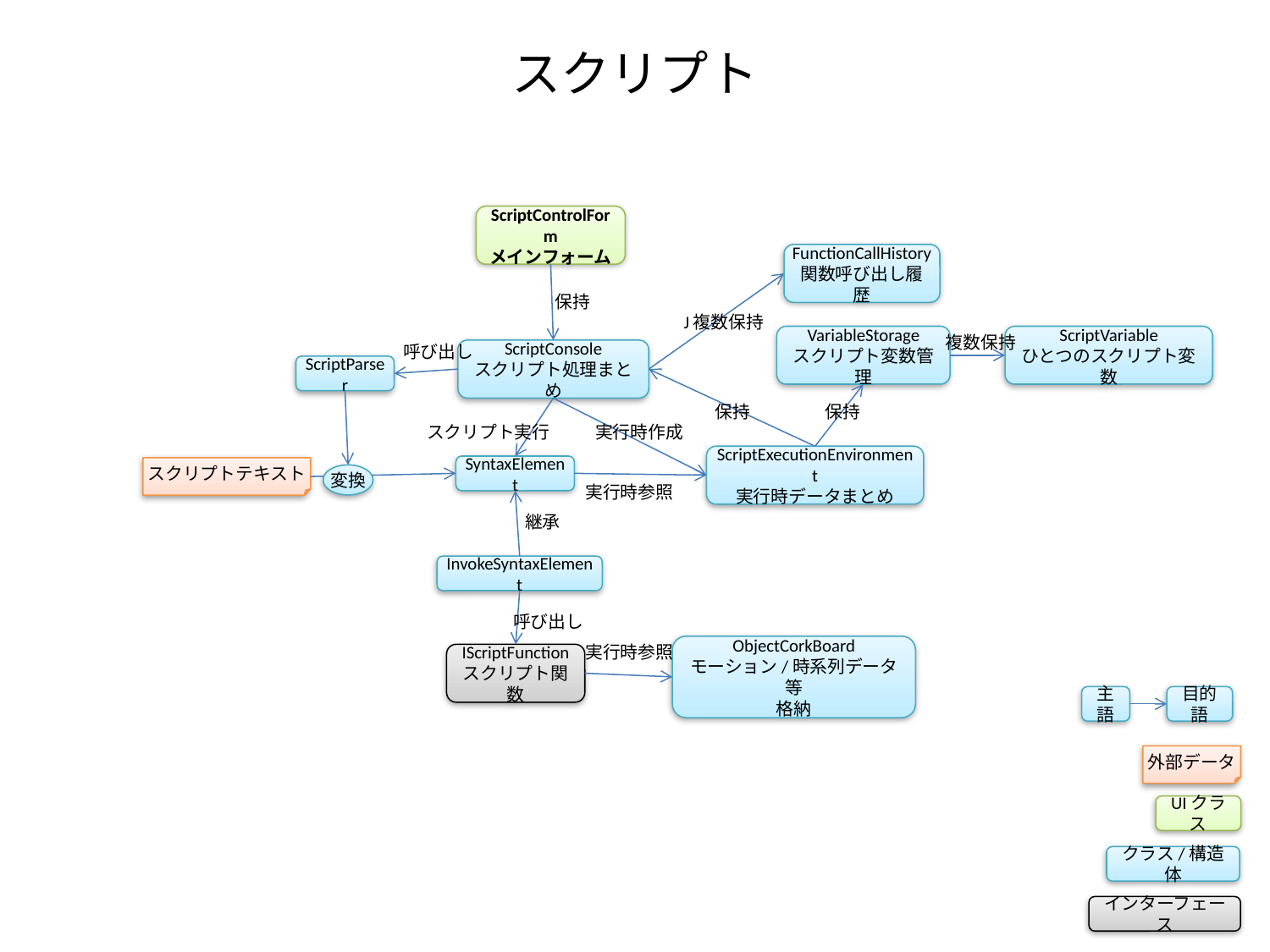

# スクリプト
ScriptControlForm
メインフォーム
FunctionCallHistory
関数呼び出し履歴
保持
J複数保持
VariableStorage
スクリプト変数管理
複数保持
ScriptVariable
ひとつのスクリプト変数
呼び出し
ScriptConsole
スクリプト処理まとめ
ScriptParser
保持
保持
スクリプト実行
実行時作成
ScriptExecutionEnvironment
実行時データまとめ
SyntaxElement
スクリプトテキスト
変換
実行時参照
継承
InvokeSyntaxElement
呼び出し
実行時参照
ObjectCorkBoard
モーション/時系列データ等
格納
IScriptFunction
スクリプト関数
主語
目的語
外部データ
UIクラス
クラス/構造体
インターフェース